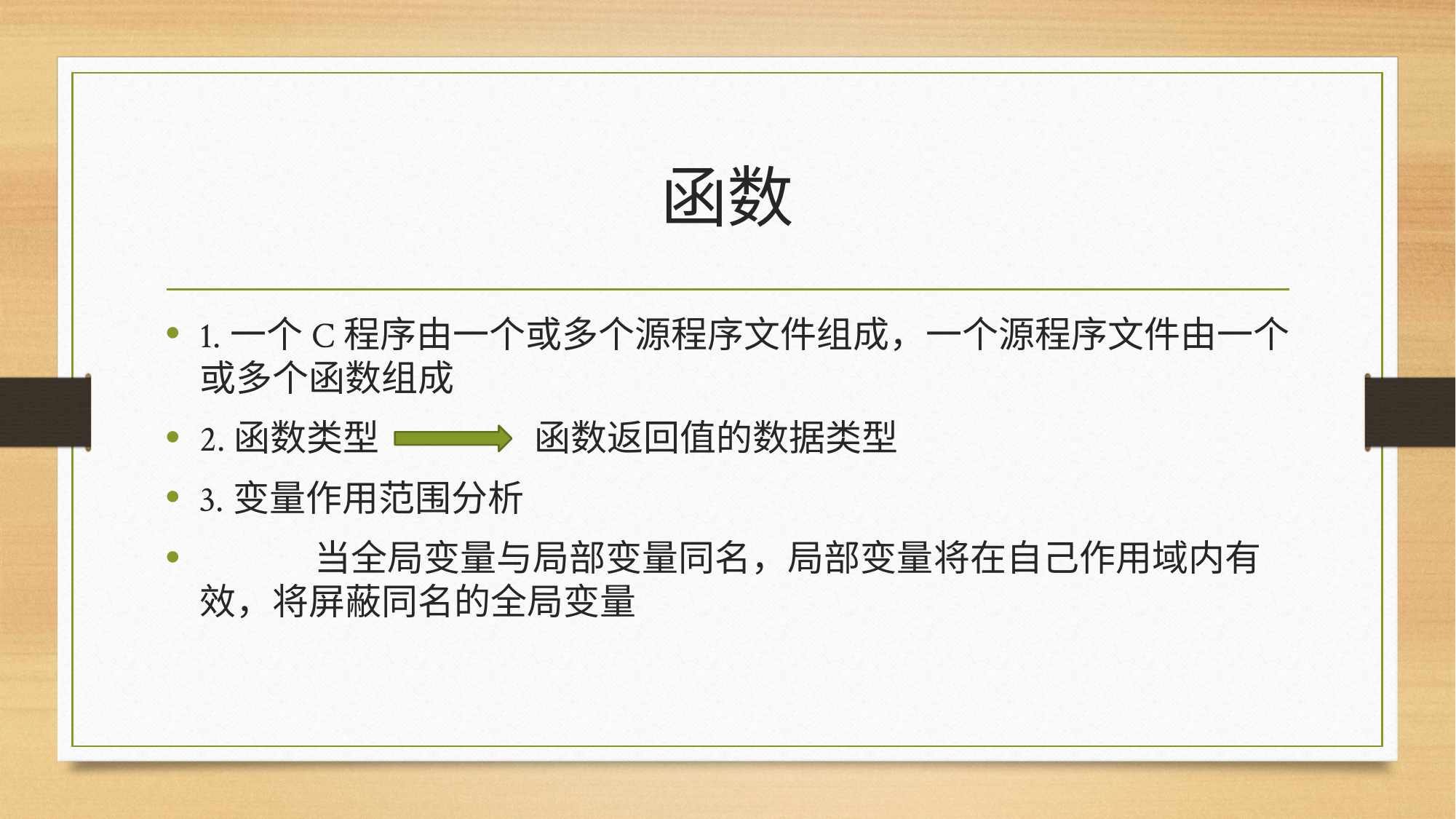

# 函数
1.一个C程序由一个或多个源程序文件组成，一个源程序文件由一个或多个函数组成
2.函数类型                   函数返回值的数据类型
3.变量作用范围分析
             当全局变量与局部变量同名，局部变量将在自己作用域内有效，将屏蔽同名的全局变量